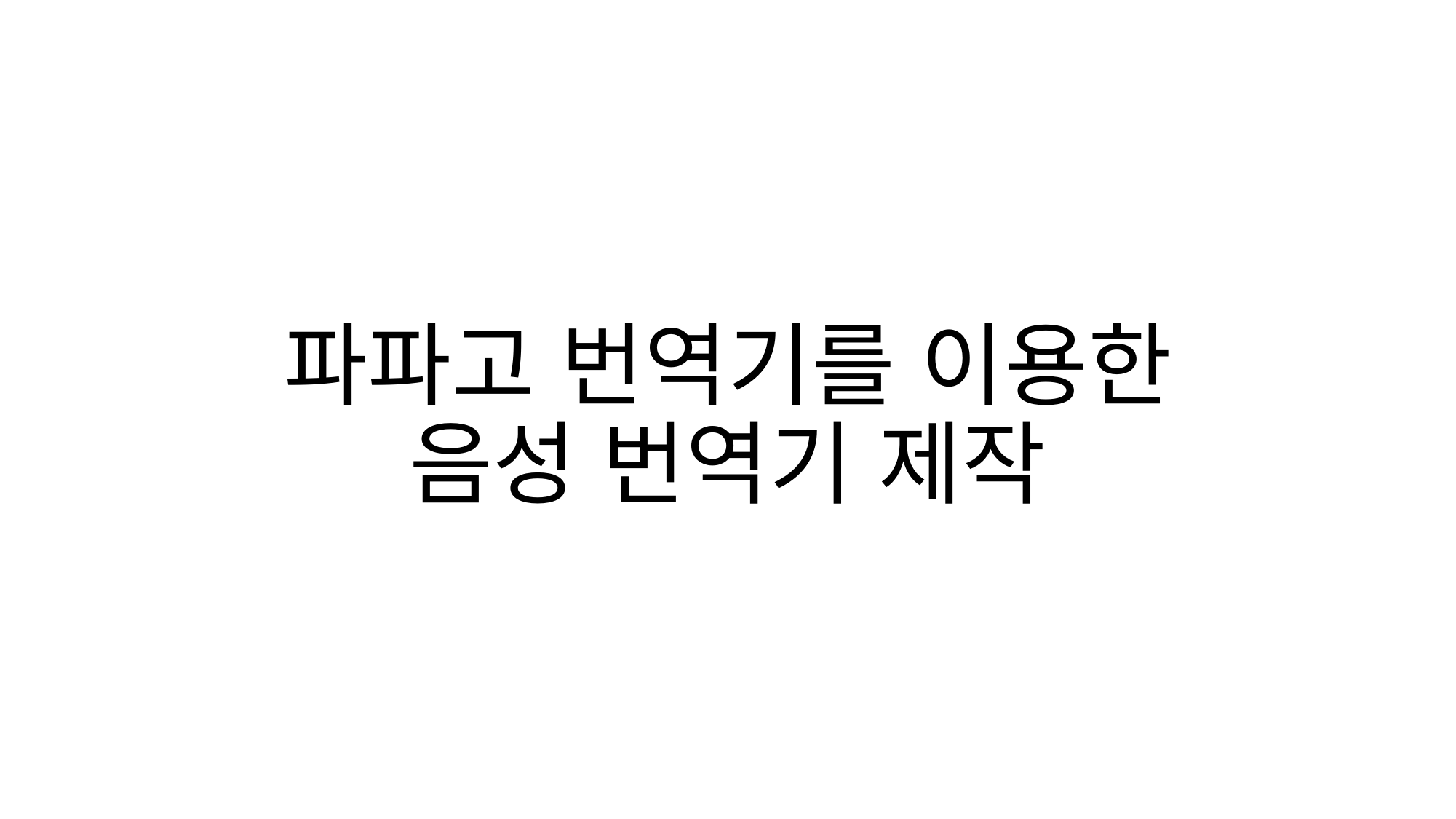

# 파파고 번역기를 이용한 음성 번역기 제작